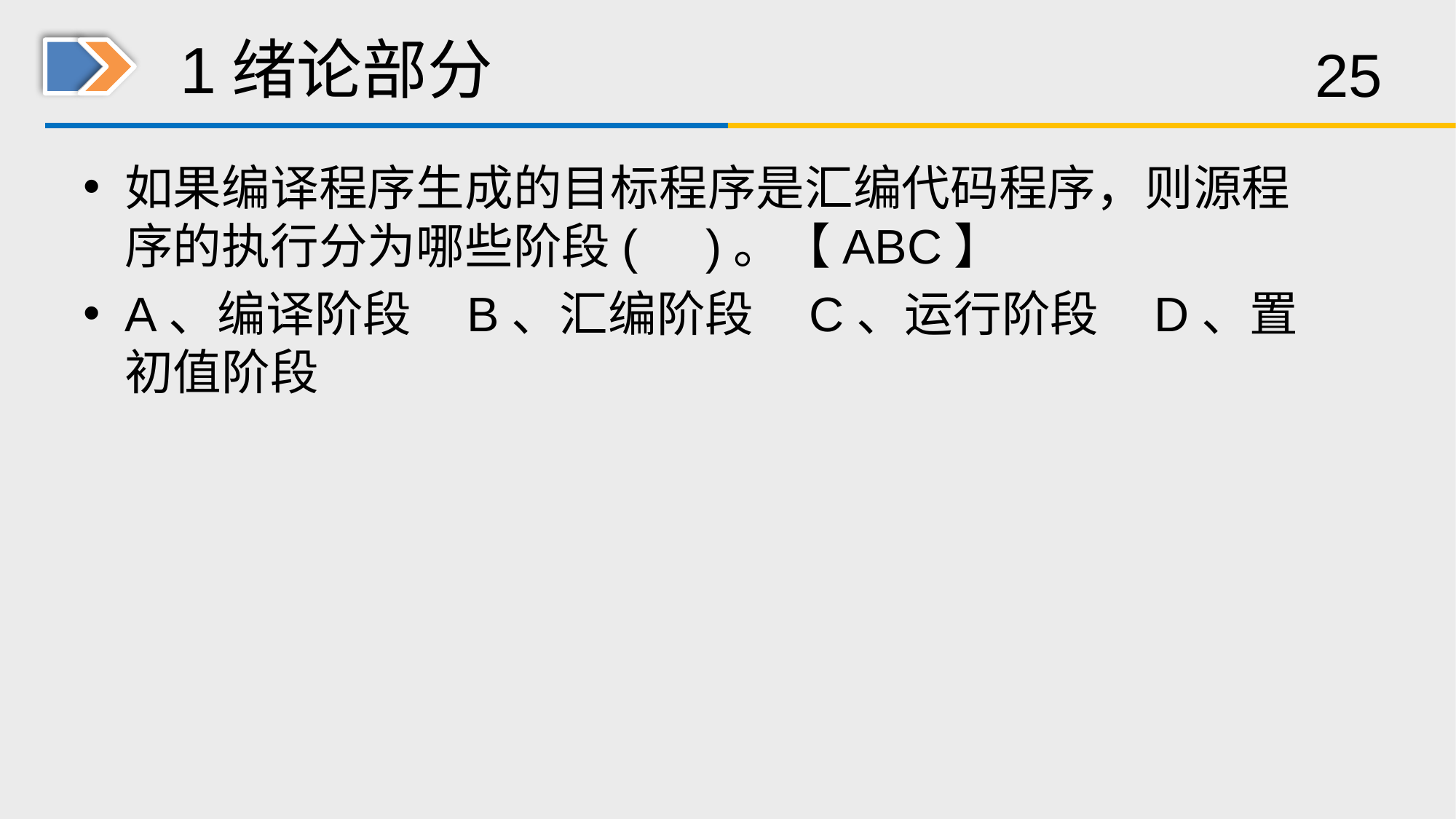

# 1绪论部分
25
如果编译程序生成的目标程序是汇编代码程序，则源程序的执行分为哪些阶段(     )。【ABC】
A、编译阶段    B、汇编阶段    C、运行阶段    D、置初值阶段